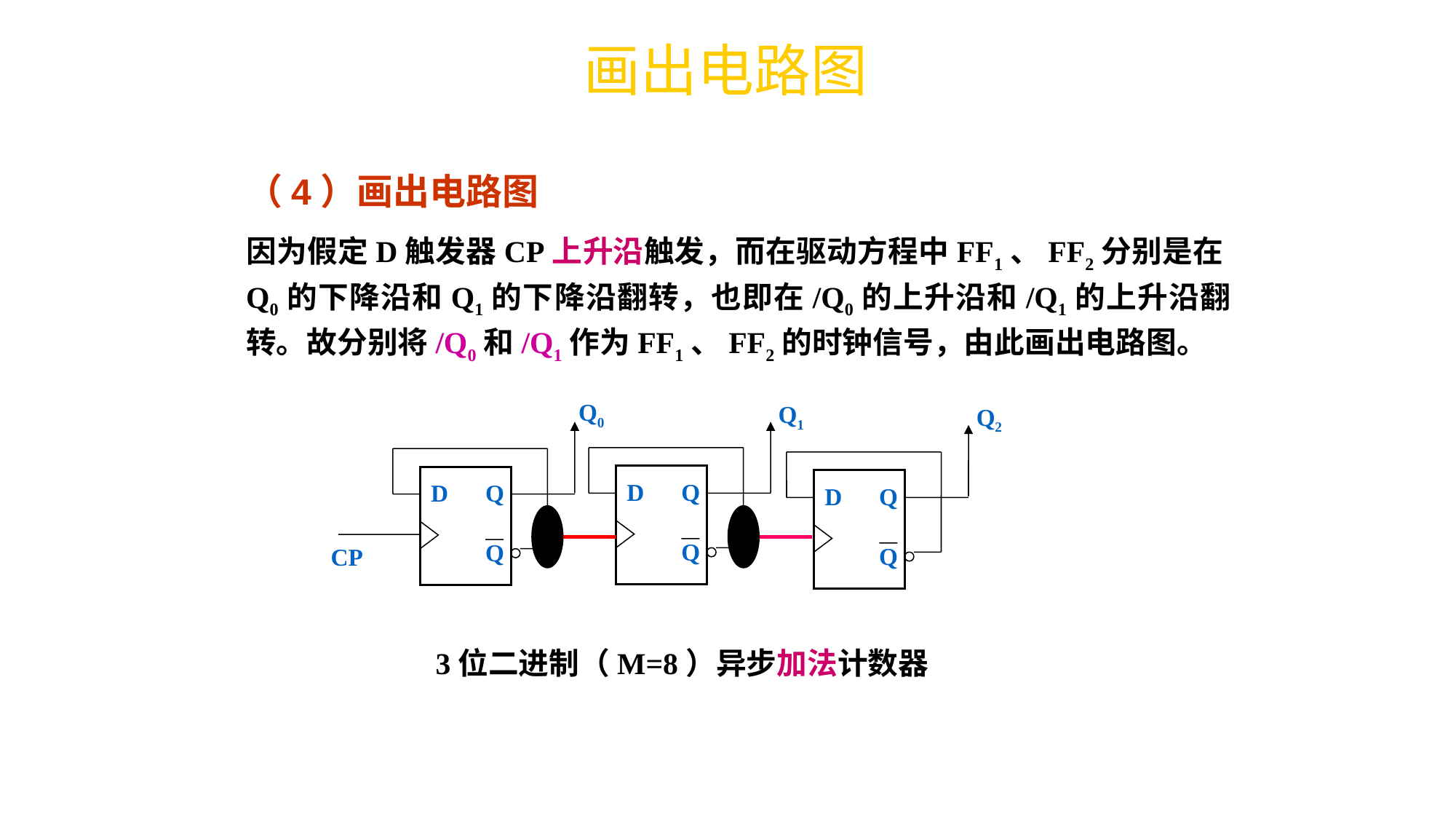

画出电路图
（4）画出电路图
因为假定D触发器CP上升沿触发，而在驱动方程中FF1、FF2分别是在Q0的下降沿和Q1的下降沿翻转，也即在/Q0的上升沿和/Q1的上升沿翻转。故分别将/Q0和/Q1作为FF1、FF2的时钟信号，由此画出电路图。
Q0
Q1
Q2

D
Q

Q
CP

D
Q
D
Q

Q

Q

3位二进制（M=8）异步加法计数器